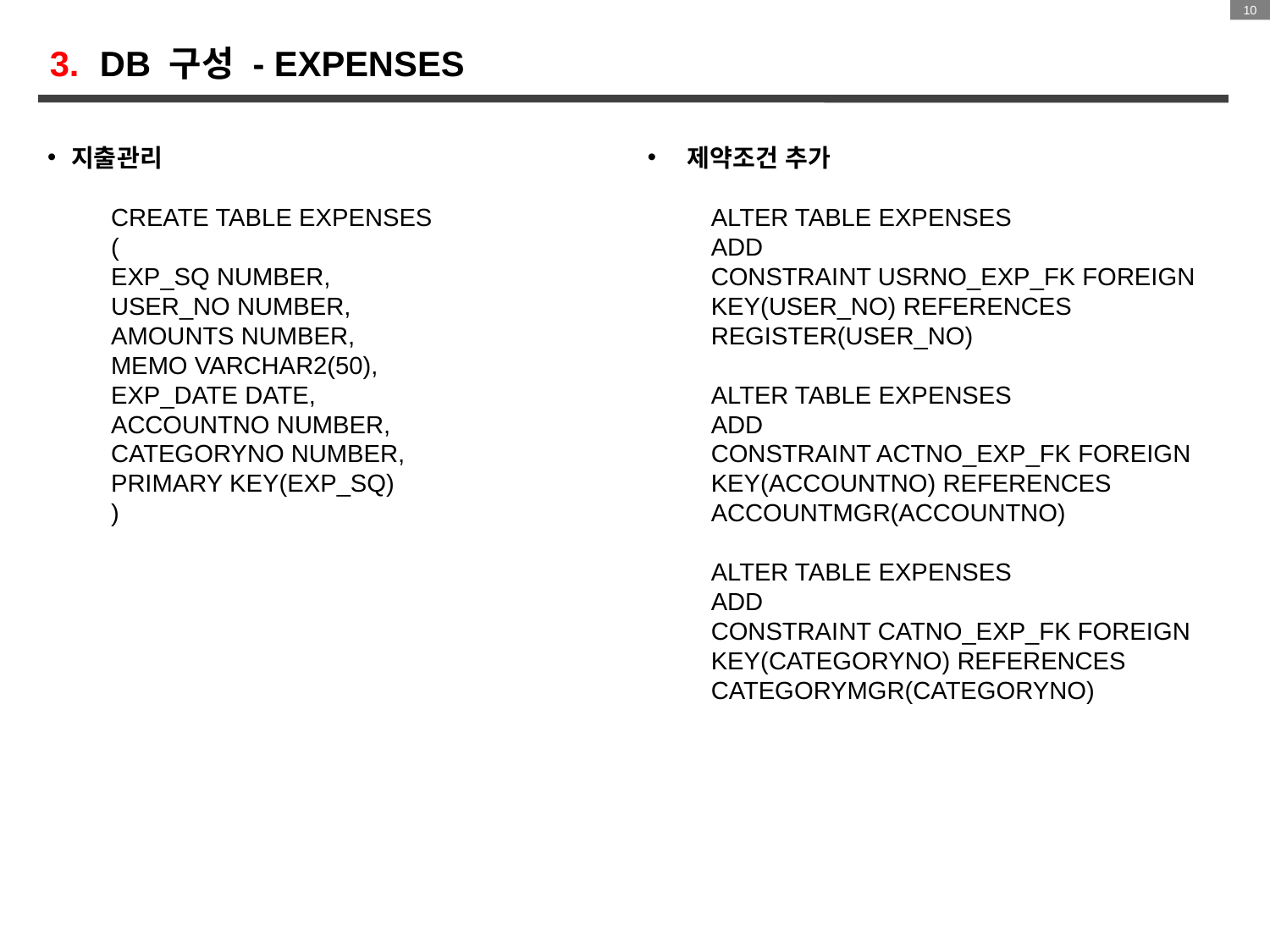

DB 구성 - EXPENSES
지출관리

CREATE TABLE EXPENSES
(
EXP_SQ NUMBER,
USER_NO NUMBER,
AMOUNTS NUMBER,
MEMO VARCHAR2(50),
EXP_DATE DATE,
ACCOUNTNO NUMBER,
CATEGORYNO NUMBER,
PRIMARY KEY(EXP_SQ)
)
제약조건 추가

ALTER TABLE EXPENSES
ADD
CONSTRAINT USRNO_EXP_FK FOREIGN KEY(USER_NO) REFERENCES REGISTER(USER_NO)

ALTER TABLE EXPENSES
ADD
CONSTRAINT ACTNO_EXP_FK FOREIGN KEY(ACCOUNTNO) REFERENCES ACCOUNTMGR(ACCOUNTNO)

ALTER TABLE EXPENSES
ADD
CONSTRAINT CATNO_EXP_FK FOREIGN KEY(CATEGORYNO) REFERENCES CATEGORYMGR(CATEGORYNO)